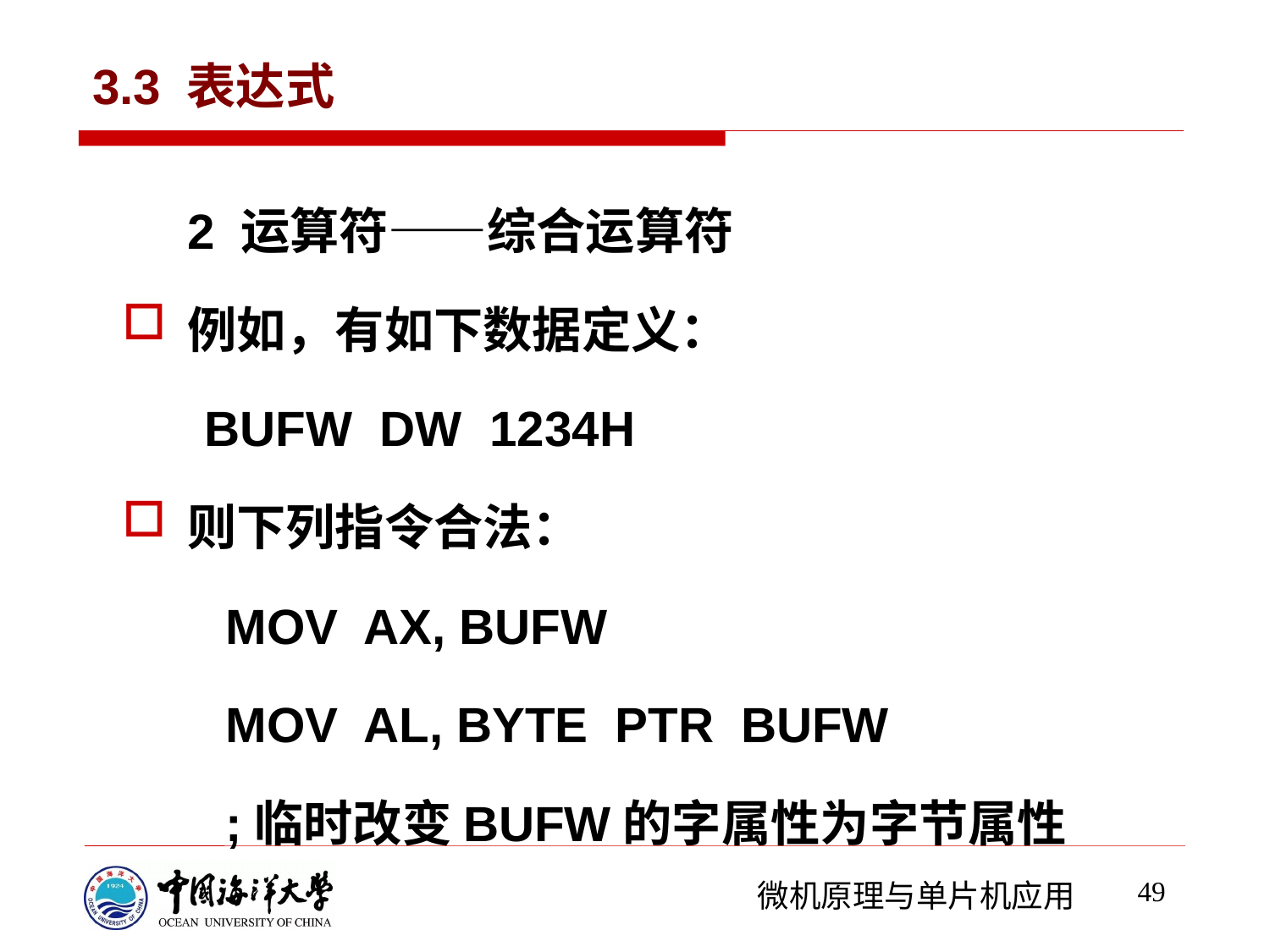

# 3.3 表达式
2 运算符——综合运算符
例如，有如下数据定义：
      BUFW  DW  1234H
则下列指令合法：
MOV  AX, BUFW
MOV  AL, BYTE  PTR  BUFW
;临时改变BUFW的字属性为字节属性
49